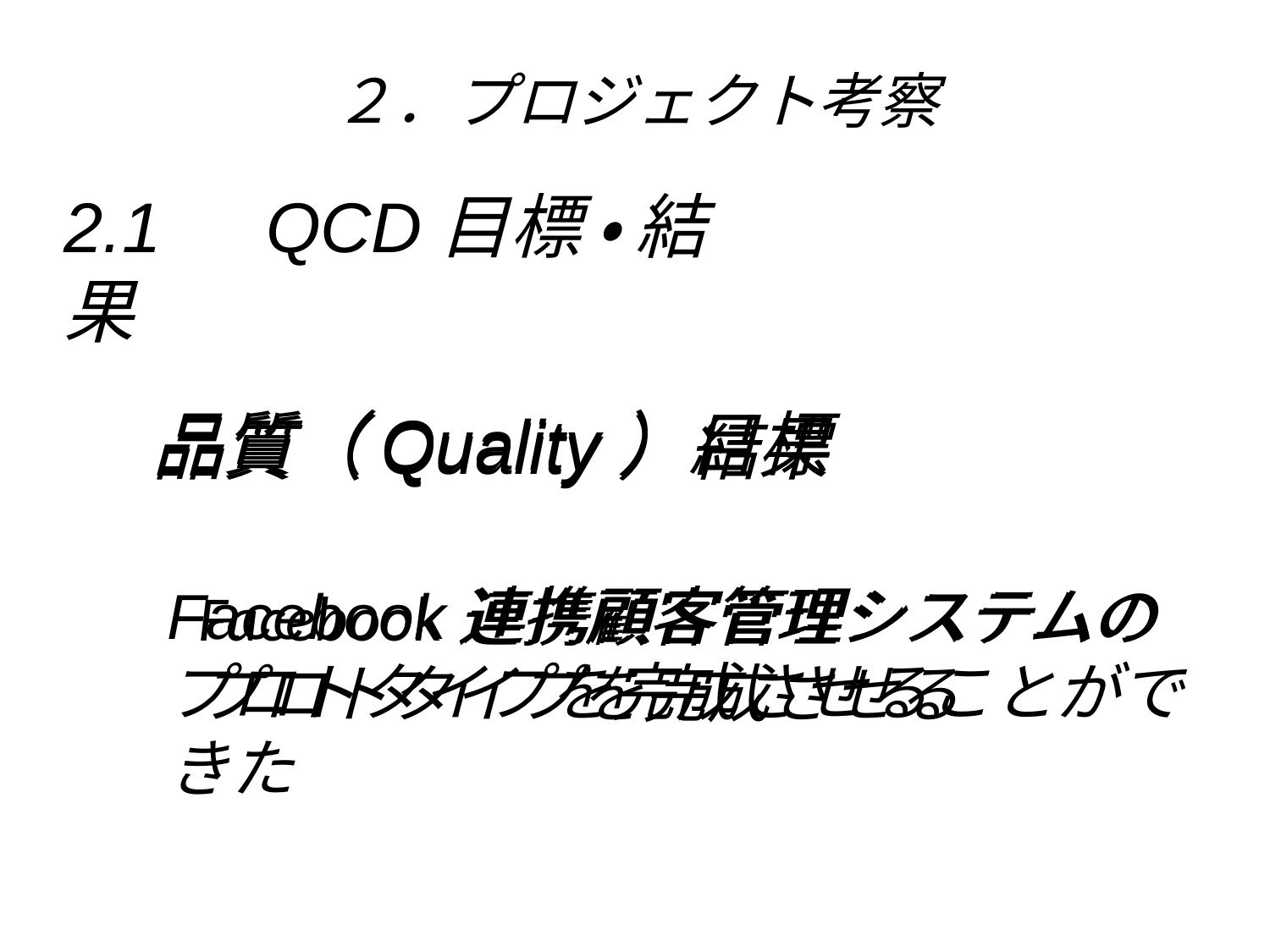

# ２．プロジェクト考察
2.1　QCD目標 ・ 結果

品質（Quality）目標
Facebook連携顧客管理システムのプロトタイプを完成させる
品質（Quality）結果
Facebook連携顧客管理システムのプロトタイプを完成させることができた